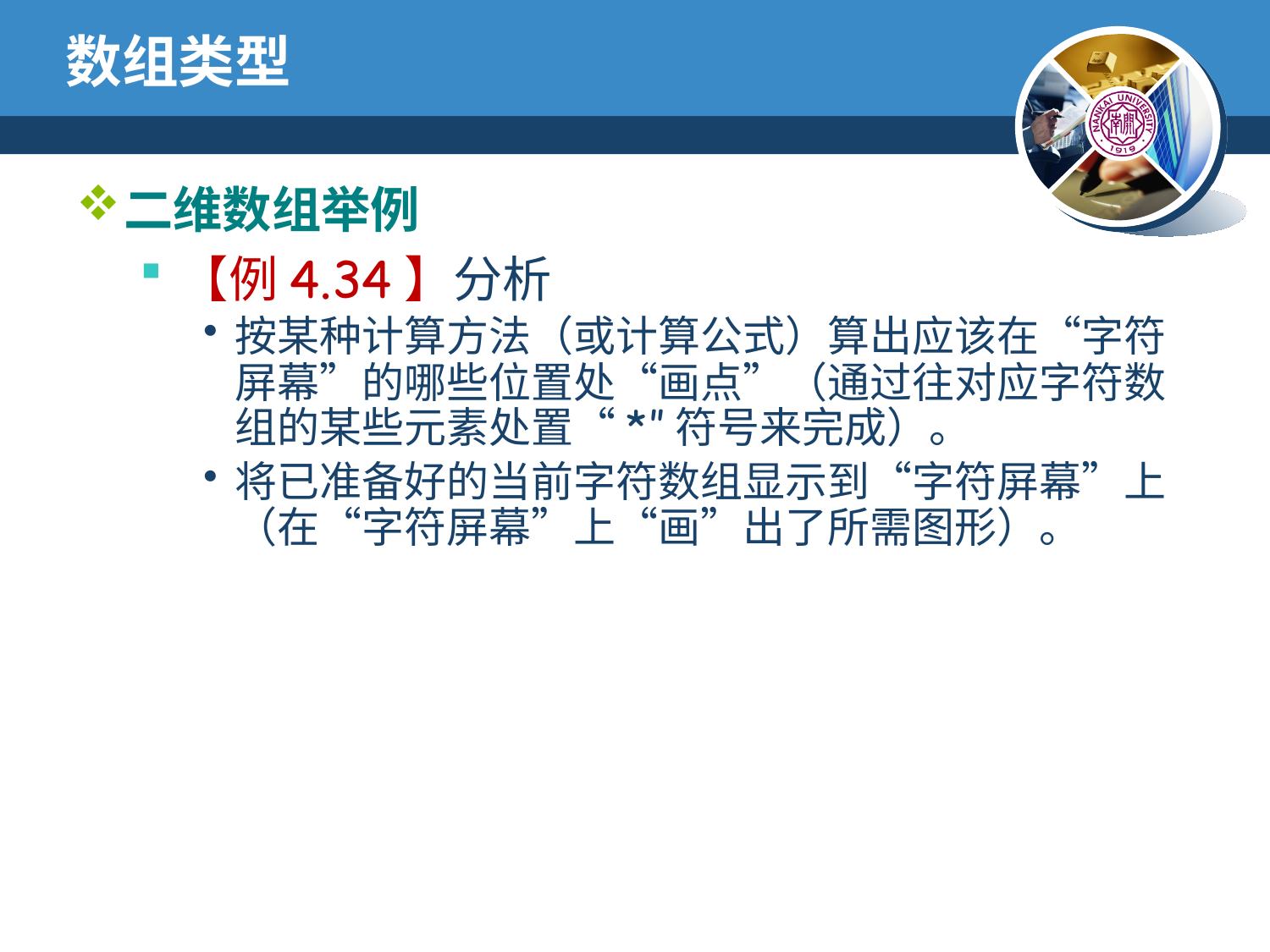

# 数组类型
二维数组举例
【例4.34】分析
按某种计算方法（或计算公式）算出应该在“字符屏幕”的哪些位置处“画点”（通过往对应字符数组的某些元素处置“*”符号来完成）。
将已准备好的当前字符数组显示到“字符屏幕”上（在“字符屏幕”上“画”出了所需图形）。